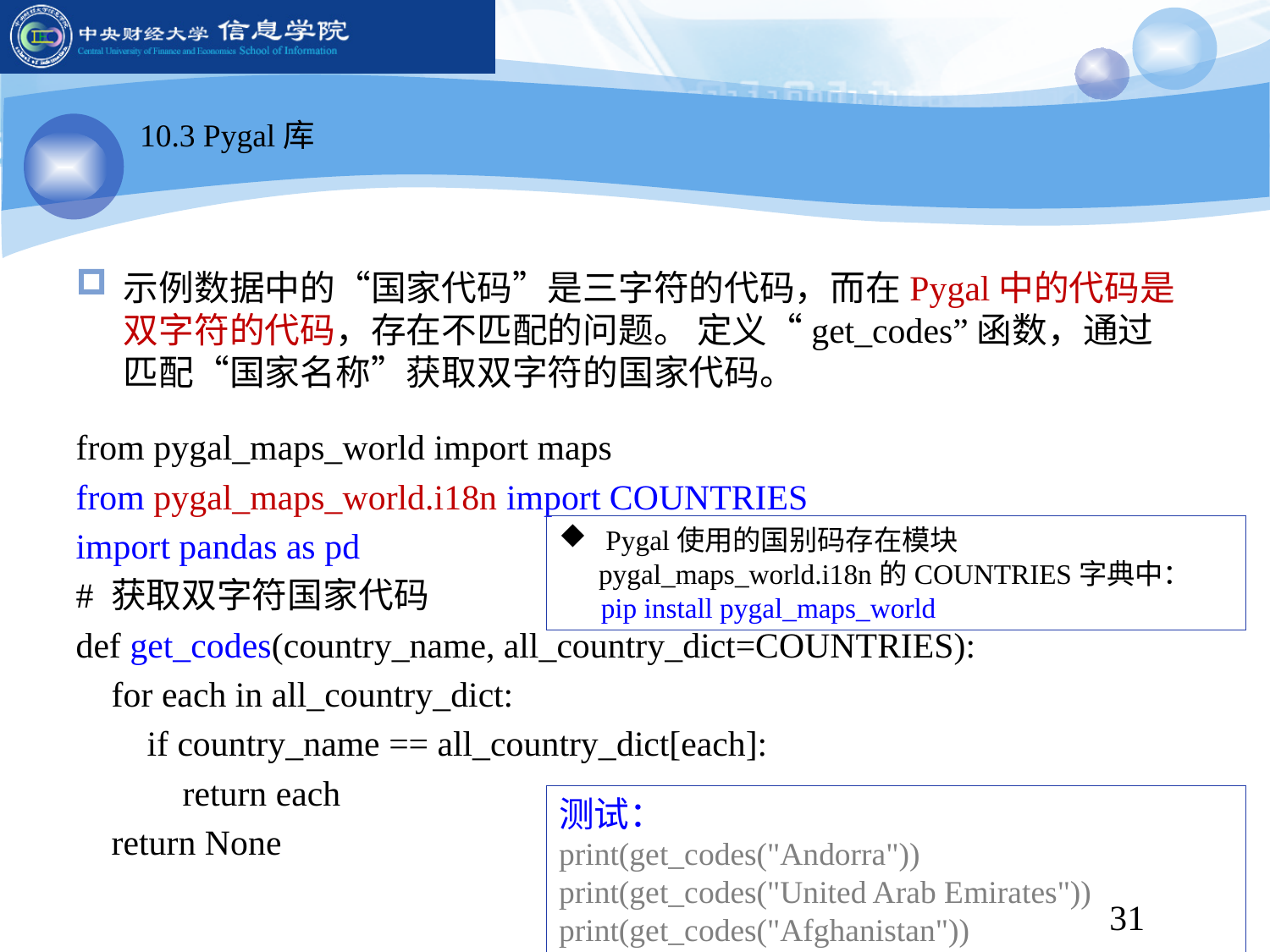

10.3 Pygal库
示例数据中的“国家代码”是三字符的代码，而在Pygal中的代码是双字符的代码，存在不匹配的问题。 定义“get_codes”函数，通过匹配“国家名称”获取双字符的国家代码。

from pygal_maps_world import maps
from pygal_maps_world.i18n import COUNTRIES
import pandas as pd
# 获取双字符国家代码
def get_codes(country_name, all_country_dict=COUNTRIES):
    for each in all_country_dict:
        if country_name == all_country_dict[each]:
            return each
    return None
 Pygal使用的国别码存在模块pygal_maps_world.i18n的COUNTRIES字典中：
      pip install pygal_maps_world
测试：
print(get_codes("Andorra"))
print(get_codes("United Arab Emirates"))
print(get_codes("Afghanistan"))